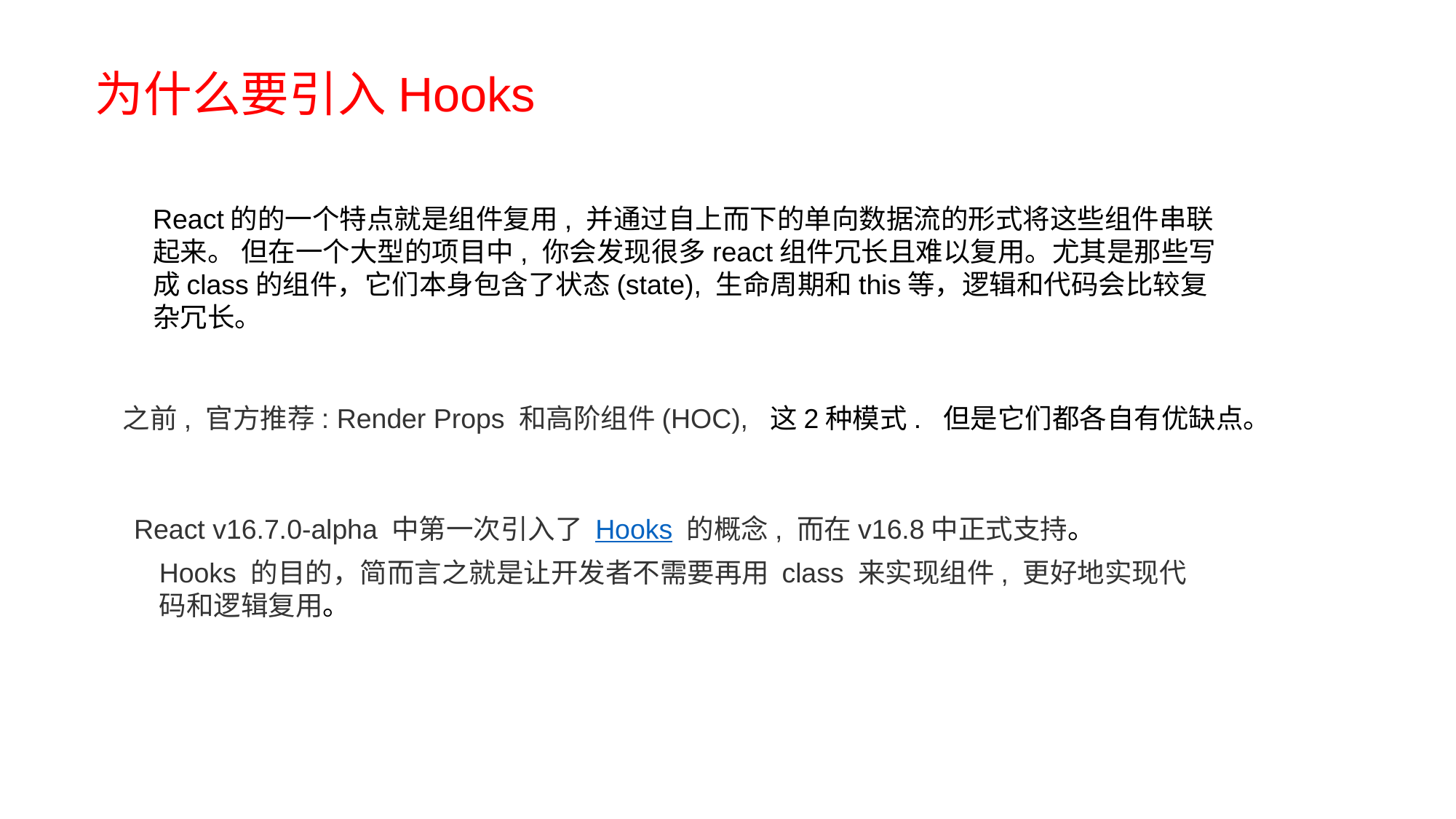

为什么要引入Hooks
React的的一个特点就是组件复用, 并通过自上而下的单向数据流的形式将这些组件串联起来。 但在一个大型的项目中, 你会发现很多react组件冗长且难以复用。尤其是那些写成class的组件，它们本身包含了状态(state), 生命周期和this等，逻辑和代码会比较复杂冗长。
之前, 官方推荐: Render Props 和高阶组件(HOC),  这2种模式.  但是它们都各自有优缺点。
React v16.7.0-alpha 中第一次引入了 Hooks 的概念, 而在v16.8中正式支持。
Hooks 的目的，简而言之就是让开发者不需要再用 class 来实现组件, 更好地实现代码和逻辑复用。